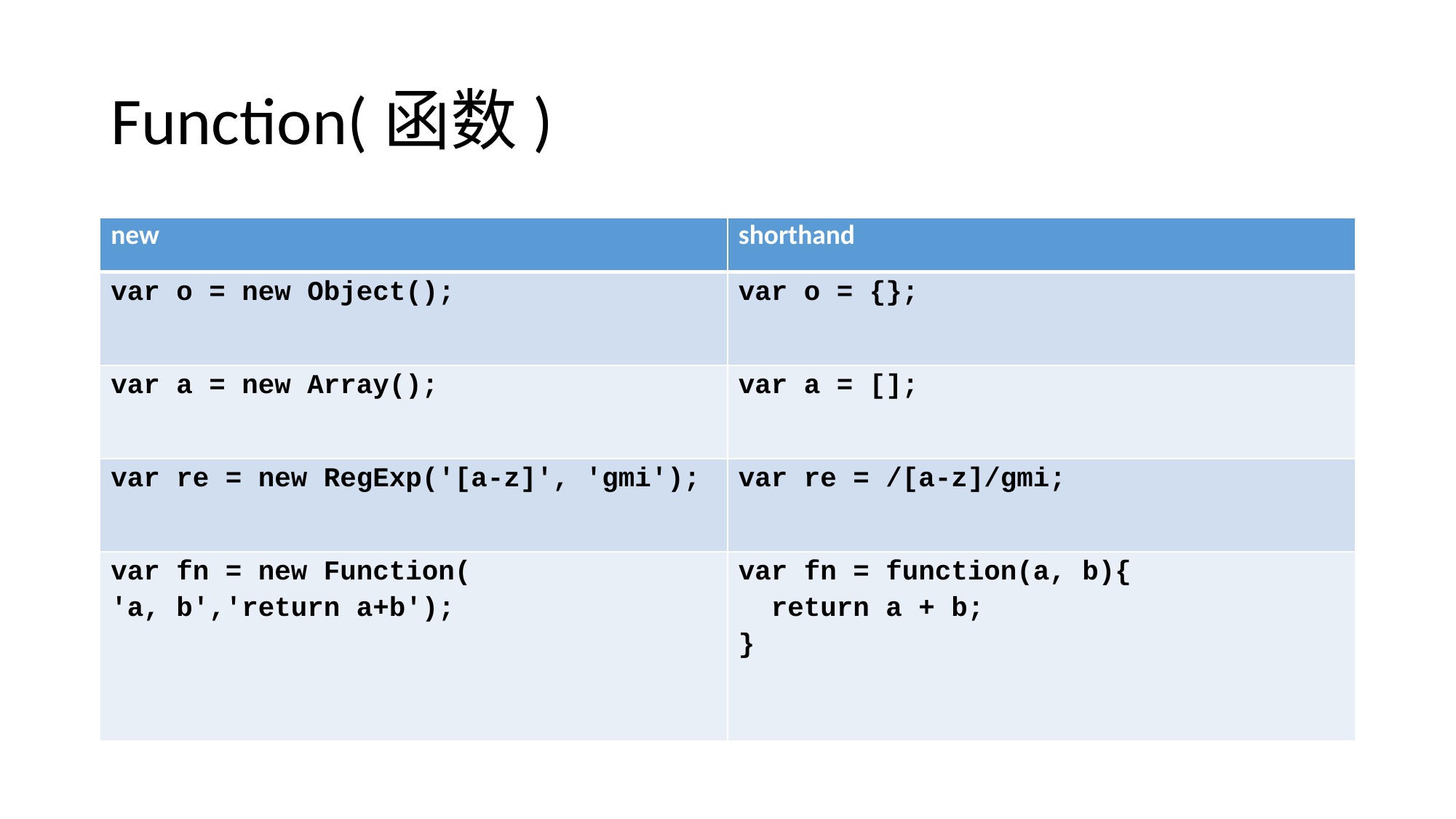

# Function(函数)
| new | shorthand |
| --- | --- |
| var o = new Object(); | var o = {}; |
| var a = new Array(); | var a = []; |
| var re = new RegExp('[a-z]', 'gmi'); | var re = /[a-z]/gmi; |
| var fn = new Function( 'a, b','return a+b'); | var fn = function(a, b){ return a + b; } |